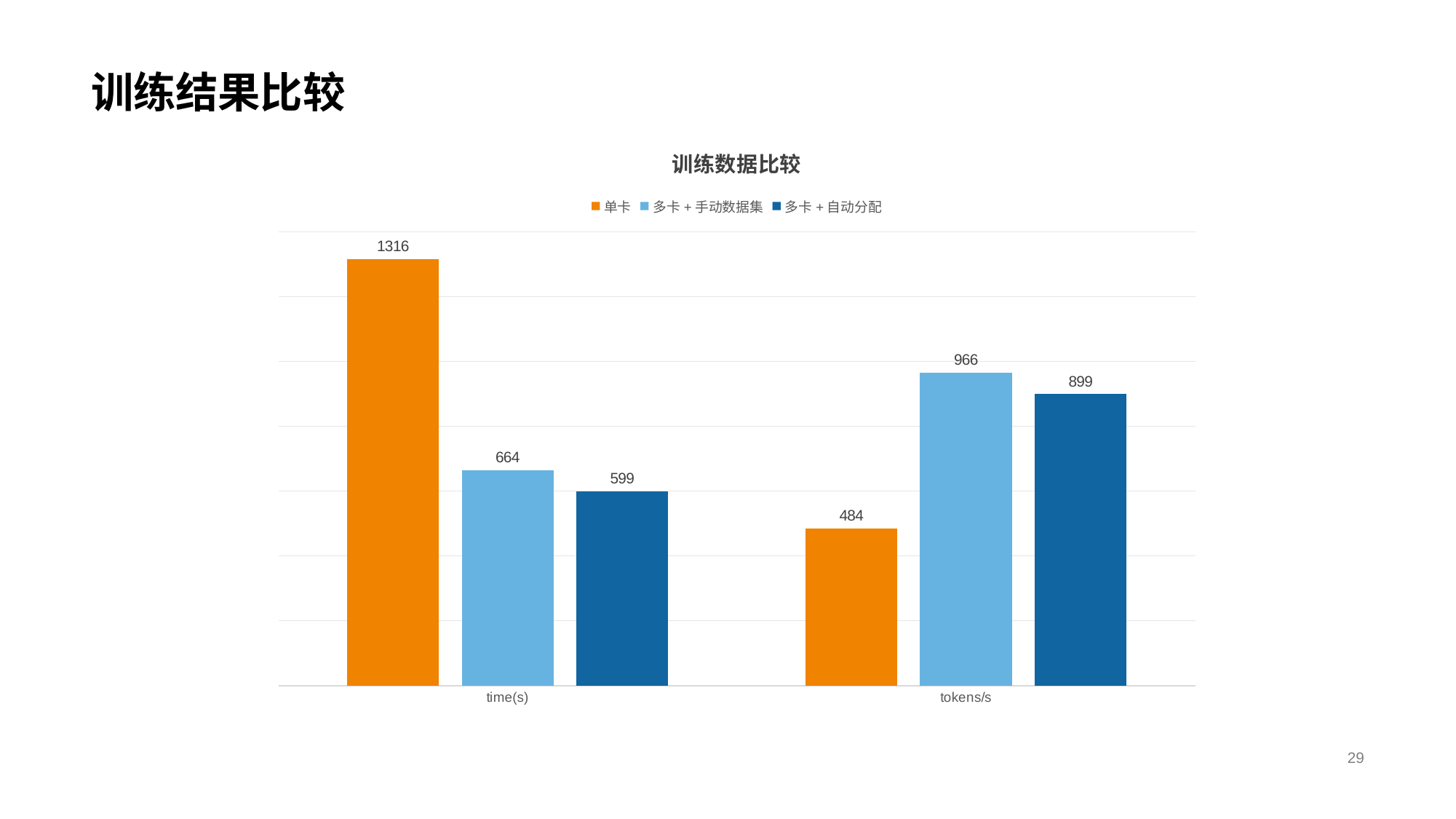

# 训练结果比较

### Chart: 训练数据比较

| Category | 单卡 | 多卡+手动数据集 | 多卡+自动分配 |
|---|---|---|---|
| time(s) | 1316.0 | 664.0 | 599.0 |
| tokens/s | 484.0 | 966.0 | 899.0 |
29